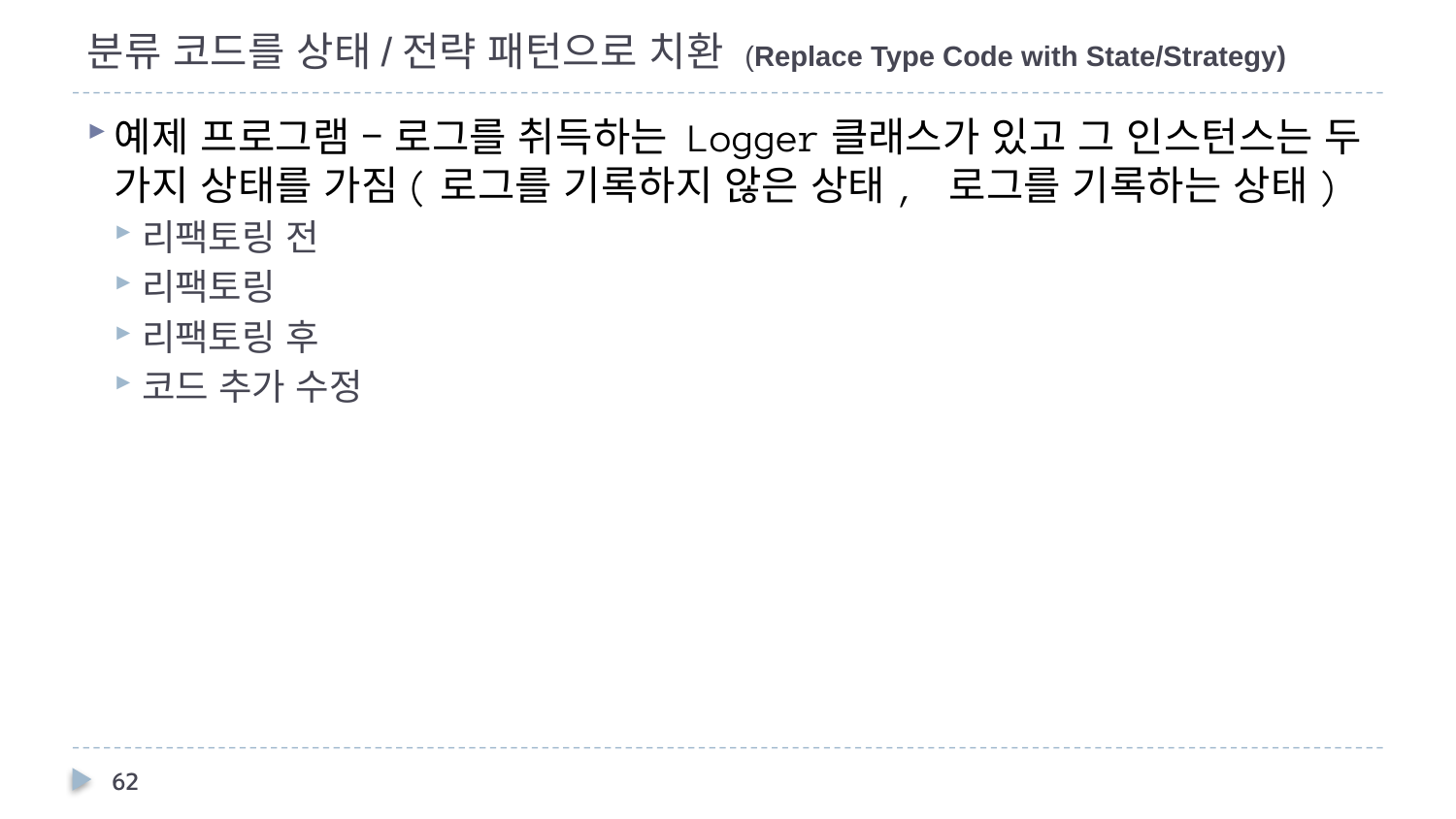

# 분류 코드를 상태/전략 패턴으로 치환 (Replace Type Code with State/Strategy)
예제 프로그램 – 로그를 취득하는 Logger클래스가 있고 그 인스턴스는 두 가지 상태를 가짐(로그를 기록하지 않은 상태, 로그를 기록하는 상태)
리팩토링 전
리팩토링
리팩토링 후
코드 추가 수정
62